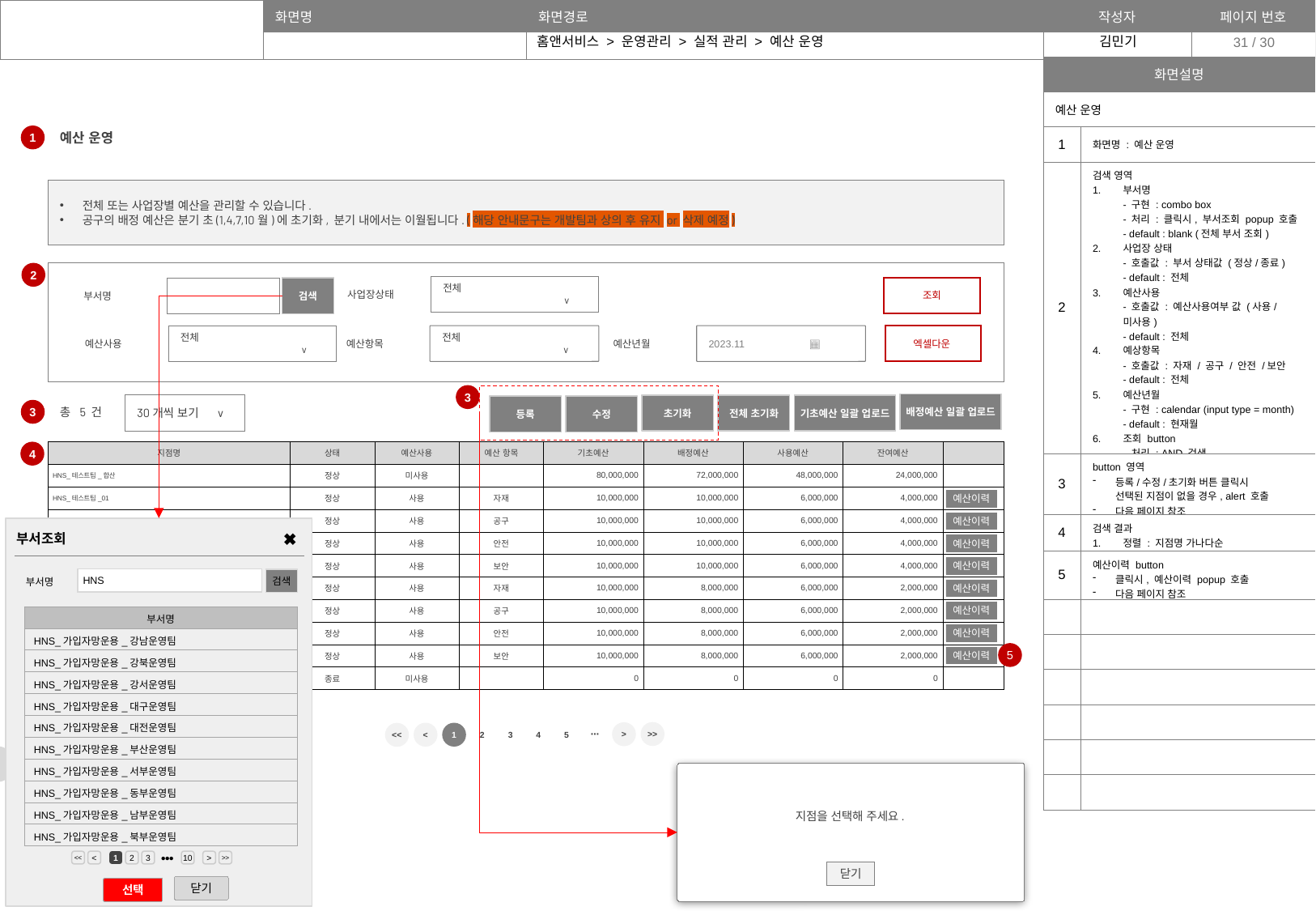

홈앤서비스 > 운영관리 > 실적 관리 > 예산 운영
31
| 주문관리 | ▼ |
| --- | --- |
| 인수/반품 | ▼ |
| 상품관리 | ▼ |
| 재고/예산 | ▼ |
| 고객센터 | ▼ |
| 운영관리 | ▼ |
| 조직 관리 | ▼ |
| 사업장 관리 |  |
| 사용자 관리 |  |
| 실적 관리 | ▼ |
| 실적조회 |  |
| 세금계산서 |  |
| 채무 관리 |  |
| 재고 조회 | ▼ |
| 사업장별 재고 |  |
| 재고 조회 |  |
| 예산운영 |  |
| 상품관리 | ▼ |
| 상품승인 |  |
| 상품진열 |  |
| 산업안전보건관리비 | ▼ |
| 산업안전보건관리비 |  |
| 산업안전관리비 월별 사용내역 |  |
| SKB산업안전보건 관리비 월별 사용내역 |  |
| 화면설명 |  |
| --- | --- |
| 예산 운영 |  |
| 1 | 화면명 : 예산 운영 |
| 2 | 검색 영역 부서명 - 구현 : combo box - 처리 : 클릭시, 부서조회 popup 호출 - default : blank (전체 부서 조회) 사업장 상태 - 호출값 : 부서 상태값 (정상/종료) - default : 전체 예산사용 - 호출값 : 예산사용여부 값 (사용/미사용) - default : 전체 예상항목 - 호출값 : 자재 / 공구 / 안전 /보안 - default : 전체 예산년월 - 구현 : calendar (input type = month) - default : 현재월 조회 button - 처리 : AND 검색 엑셀다운 button - 처리 : 검색조건 결과값을 엑셀로 변환, 다운로드 기능 제공 |
| 3 | button 영역 등록/수정/초기화 버튼 클릭시 선택된 지점이 없을 경우, alert 호출 다음 페이지 참조 |
| 4 | 검색 결과 정렬 : 지점명 가나다순 |
| 5 | 예산이력 button 클릭시, 예산이력 popup 호출 다음 페이지 참조 |
|  |  |
|  |  |
|  |  |
|  |  |
|  |  |
|  |  |
예산 운영
1
전체 또는 사업장별 예산을 관리할 수 있습니다.
공구의 배정 예산은 분기 초(1,4,7,10월)에 초기화, 분기 내에서는 이월됩니다. (해당 안내문구는 개발팀과 상의 후 유지 or 삭제 예정)
2

사업장상태
전체		v
조회
부서명

검색
예산사용
전체		v
예산항목
전체		v
예산년월
2023.11                       📅
엑셀다운
3

배정예산 일괄 업로드
총  5 건
30개씩 보기     v
초기화
전체 초기화
기초예산 일괄 업로드
등록
수정
3
4
| 지점명 | 상태 | 예산사용 | 예산 항목 | 기초예산 | 배정예산 | 사용예산 | 잔여예산 |  |
| --- | --- | --- | --- | --- | --- | --- | --- | --- |
| HNS\_테스트팀\_합산 | 정상 | 미사용 |  | 80,000,000 | 72,000,000 | 48,000,000 | 24,000,000 |  |
| HNS\_테스트팀\_01 | 정상 | 사용 | 자재 | 10,000,000 | 10,000,000 | 6,000,000 | 4,000,000 |  |
| HNS\_테스트팀\_02 | 정상 | 사용 | 공구 | 10,000,000 | 10,000,000 | 6,000,000 | 4,000,000 |  |
| HNS\_테스트팀\_03 | 정상 | 사용 | 안전 | 10,000,000 | 10,000,000 | 6,000,000 | 4,000,000 |  |
| HNS\_테스트팀\_04 | 정상 | 사용 | 보안 | 10,000,000 | 10,000,000 | 6,000,000 | 4,000,000 |  |
| HNS\_테스트팀\_05 | 정상 | 사용 | 자재 | 10,000,000 | 8,000,000 | 6,000,000 | 2,000,000 |  |
| HNS\_테스트팀\_06 | 정상 | 사용 | 공구 | 10,000,000 | 8,000,000 | 6,000,000 | 2,000,000 |  |
| HNS\_테스트팀\_07 | 정상 | 사용 | 안전 | 10,000,000 | 8,000,000 | 6,000,000 | 2,000,000 |  |
| HNS\_테스트팀\_08 | 정상 | 사용 | 보안 | 10,000,000 | 8,000,000 | 6,000,000 | 2,000,000 |  |
| HNS\_테스트팀\_09 | 종료 | 미사용 |  | 0 | 0 | 0 | 0 |  |
예산이력
예산이력

부서조회
✖
예산이력
예산이력
| 부서명 |  |
| --- | --- |
| HNS |
| --- |
| 검색 |
| --- |
예산이력
예산이력
| 부서명 |
| --- |
| HNS\_가입자망운용\_강남운영팀 |
| HNS\_가입자망운용\_강북운영팀 |
| HNS\_가입자망운용\_강서운영팀 |
| HNS\_가입자망운용\_대구운영팀 |
| HNS\_가입자망운용\_대전운영팀 |
| HNS\_가입자망운용\_부산운영팀 |
| HNS\_가입자망운용\_서부운영팀 |
| HNS\_가입자망운용\_동부운영팀 |
| HNS\_가입자망운용\_남부운영팀 |
| HNS\_가입자망운용\_북부운영팀 |
예산이력
5
예산이력
>>
⋯
>
3
4
5
<
1
2
<<
ellipsis tooltip

지점을 선택해 주세요.
<<
<
1
2
3
⦁⦁⦁
10
>
>>
닫기
닫기
선택